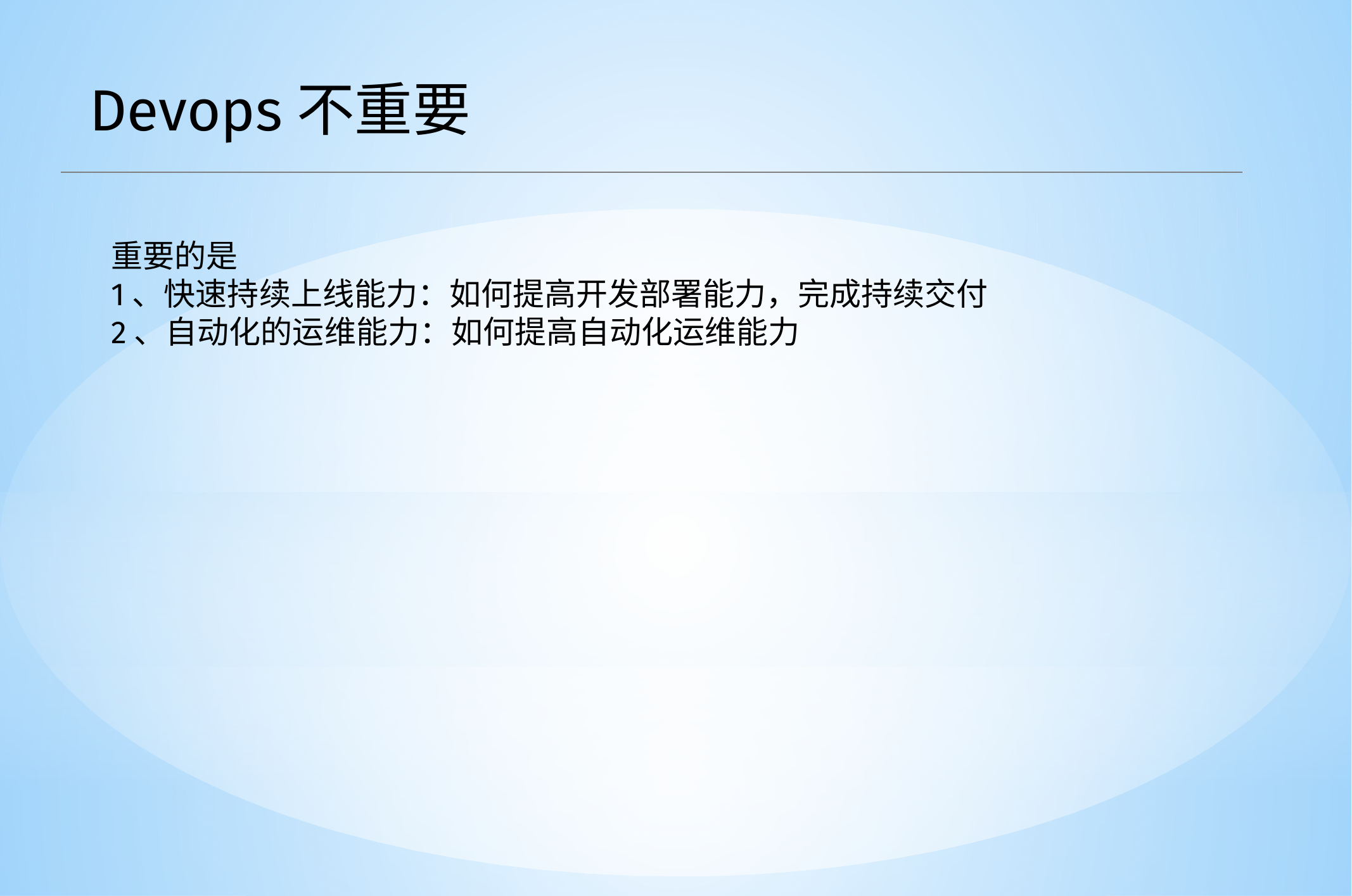

Devops不重要
重要的是
1、快速持续上线能力：如何提高开发部署能力，完成持续交付
2、自动化的运维能力：如何提高自动化运维能力